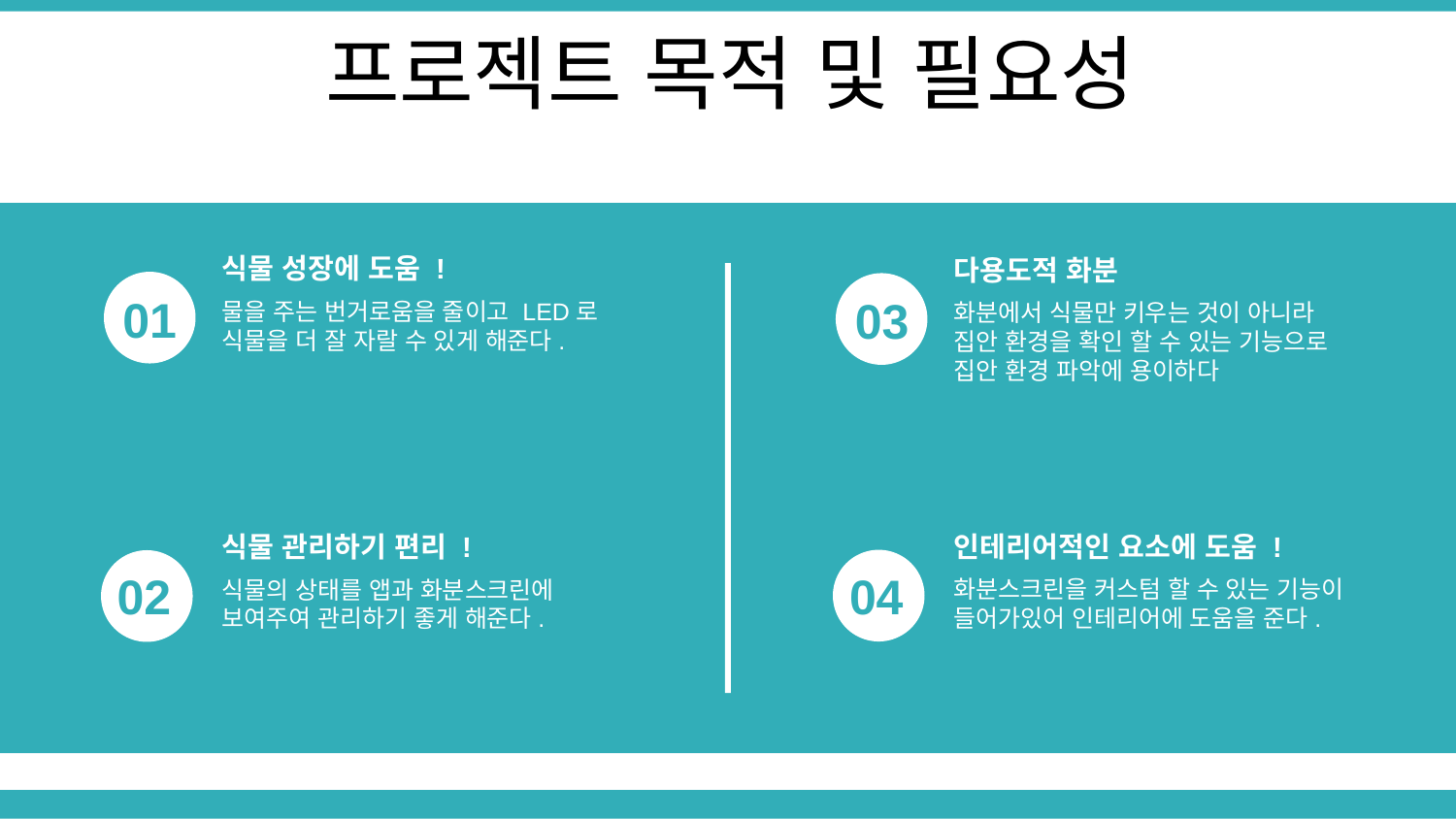

# 프로젝트 목적 및 필요성

식물 성장에 도움 !
물을 주는 번거로움을 줄이고 LED로 식물을 더 잘 자랄 수 있게 해준다.
다용도적 화분
화분에서 식물만 키우는 것이 아니라 집안 환경을 확인 할 수 있는 기능으로 집안 환경 파악에 용이하다

01
03
인테리어적인 요소에 도움 !
화분스크린을 커스텀 할 수 있는 기능이 들어가있어 인테리어에 도움을 준다.
식물 관리하기 편리 !
식물의 상태를 앱과 화분스크린에 보여주여 관리하기 좋게 해준다.

04
02